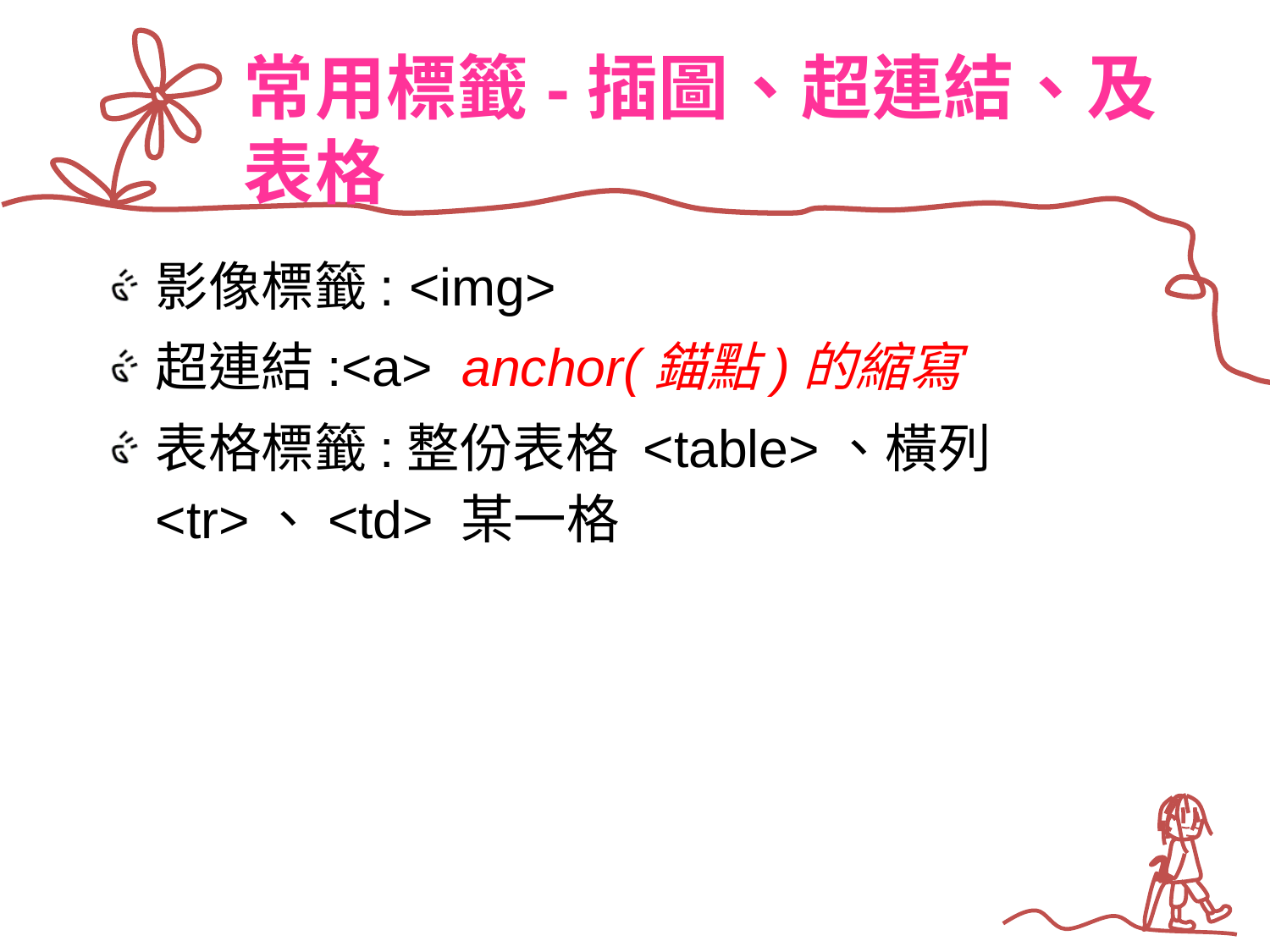

# 常用標籤-插圖、超連結、及表格
影像標籤: <img>
超連結:<a>  anchor(錨點)的縮寫
表格標籤:整份表格 <table>、橫列 <tr>、<td> 某一格